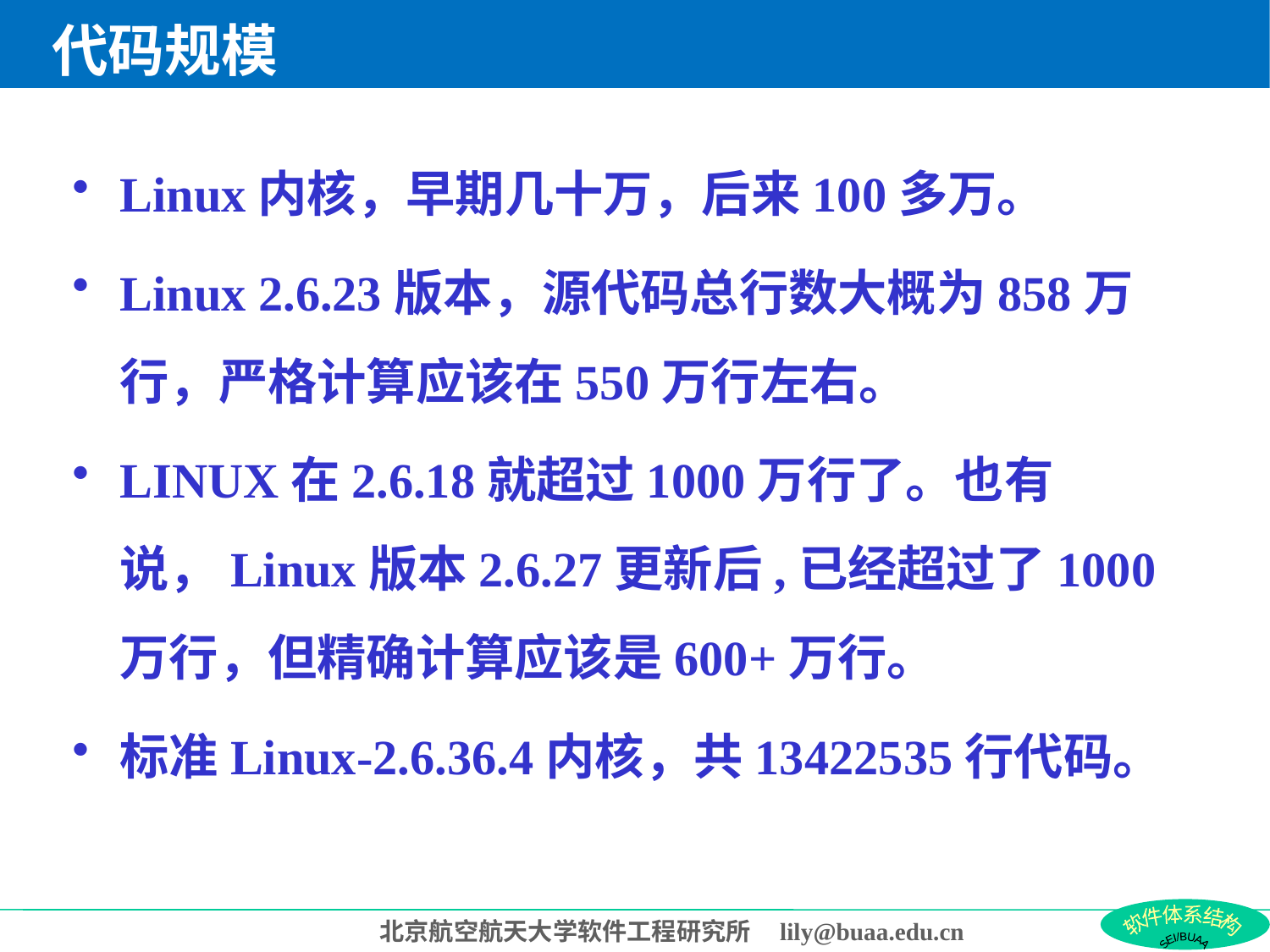

# 代码规模
Linux内核，早期几十万，后来100多万。
Linux 2.6.23版本，源代码总行数大概为858万行，严格计算应该在550万行左右。
LINUX在2.6.18就超过1000万行了。也有说，Linux版本2.6.27更新后,已经超过了1000万行，但精确计算应该是600+万行。
标准Linux-2.6.36.4内核，共13422535行代码。

北京航空航天大学软件工程研究所    lily@buaa.edu.cn